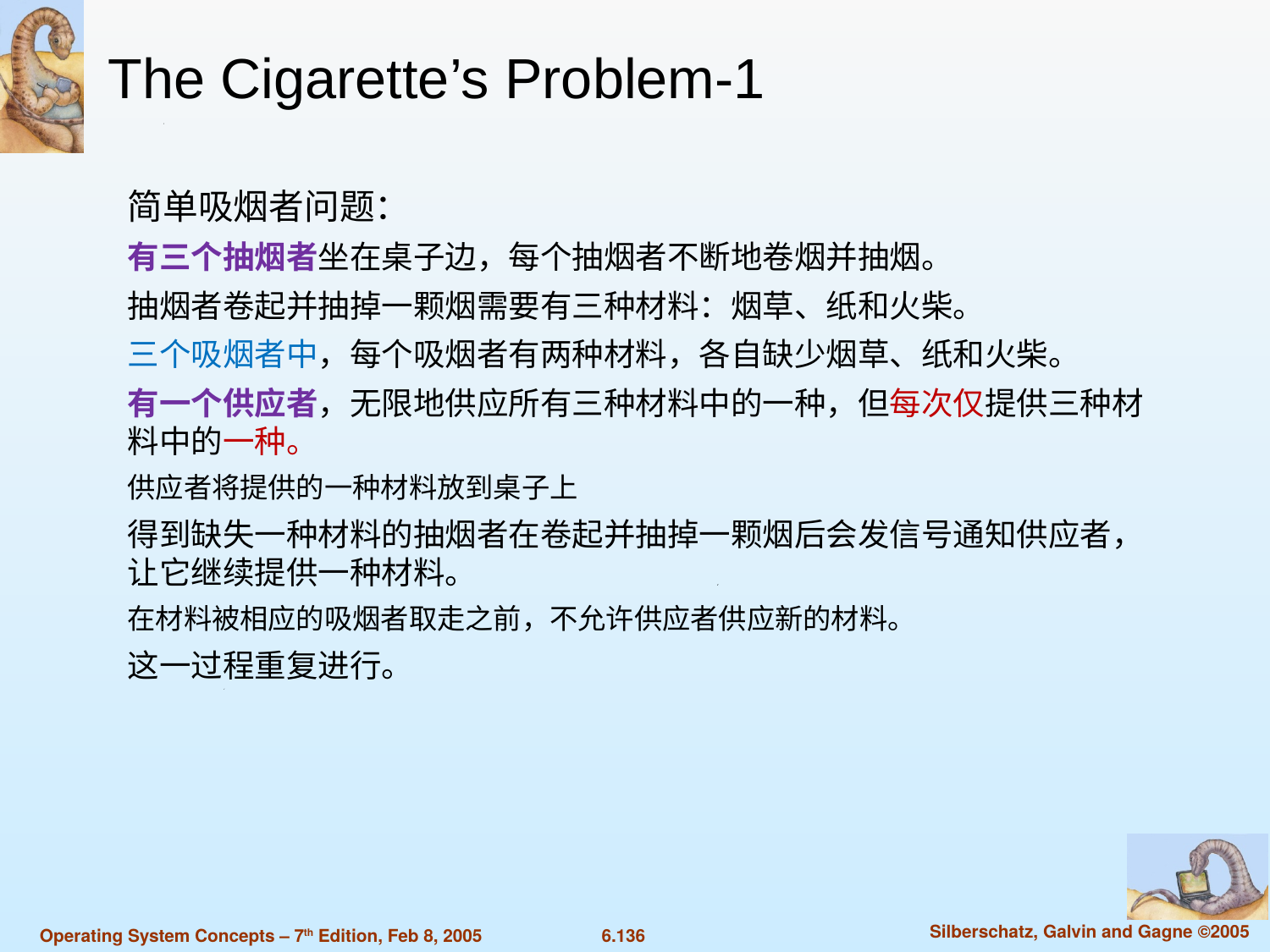

The Cigarette’s Problem-1
简单吸烟者问题：
有三个抽烟者坐在桌子边，每个抽烟者不断地卷烟并抽烟。
抽烟者卷起并抽掉一颗烟需要有三种材料：烟草、纸和火柴。
三个吸烟者中，每个吸烟者有两种材料，各自缺少烟草、纸和火柴。
有一个供应者，无限地供应所有三种材料中的一种，但每次仅提供三种材料中的一种。
供应者将提供的一种材料放到桌子上
得到缺失一种材料的抽烟者在卷起并抽掉一颗烟后会发信号通知供应者，让它继续提供一种材料。
在材料被相应的吸烟者取走之前，不允许供应者供应新的材料。
这一过程重复进行。